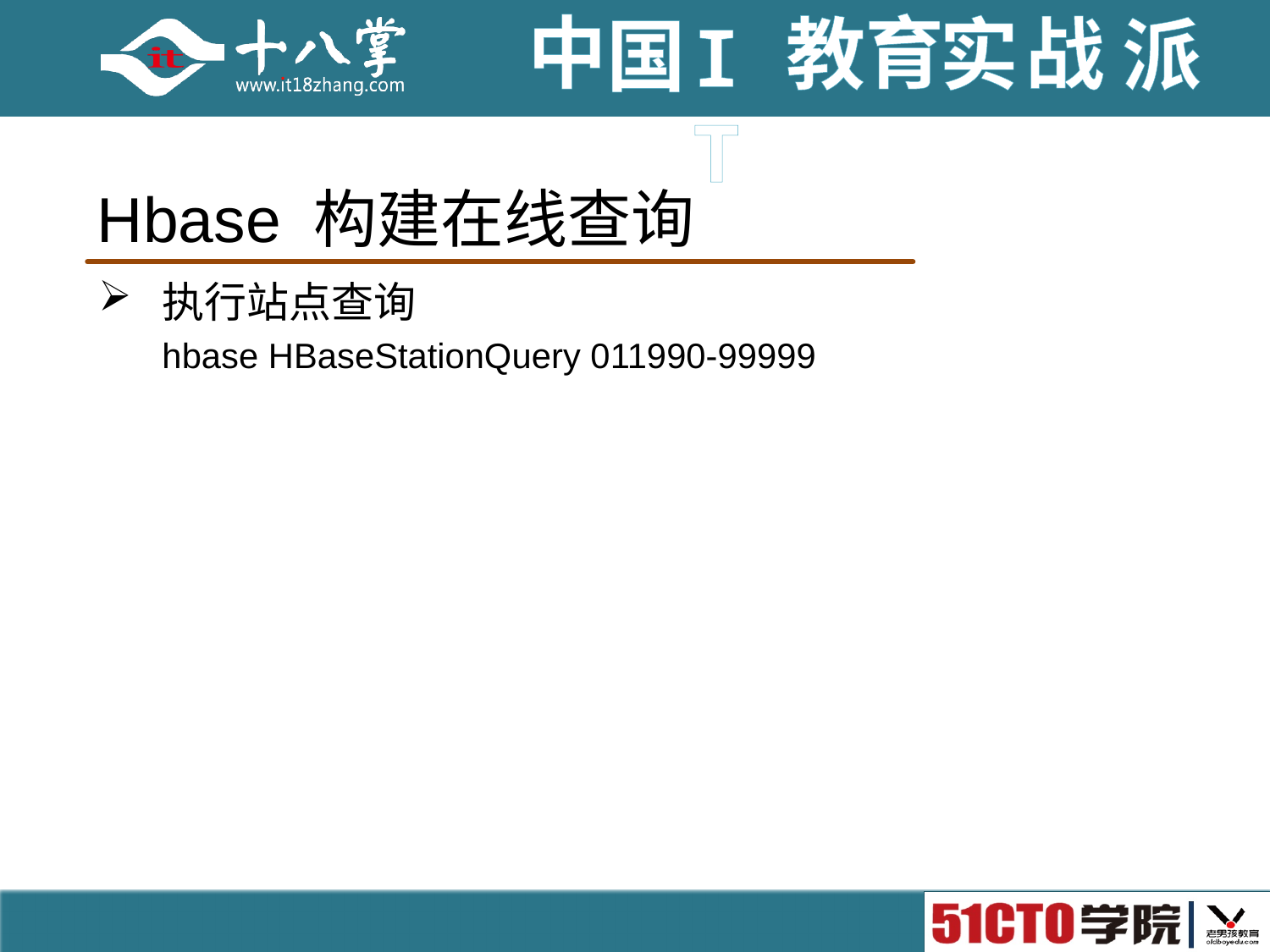

# Hbase 构建在线查询
执行站点查询
hbase HBaseStationQuery 011990-99999